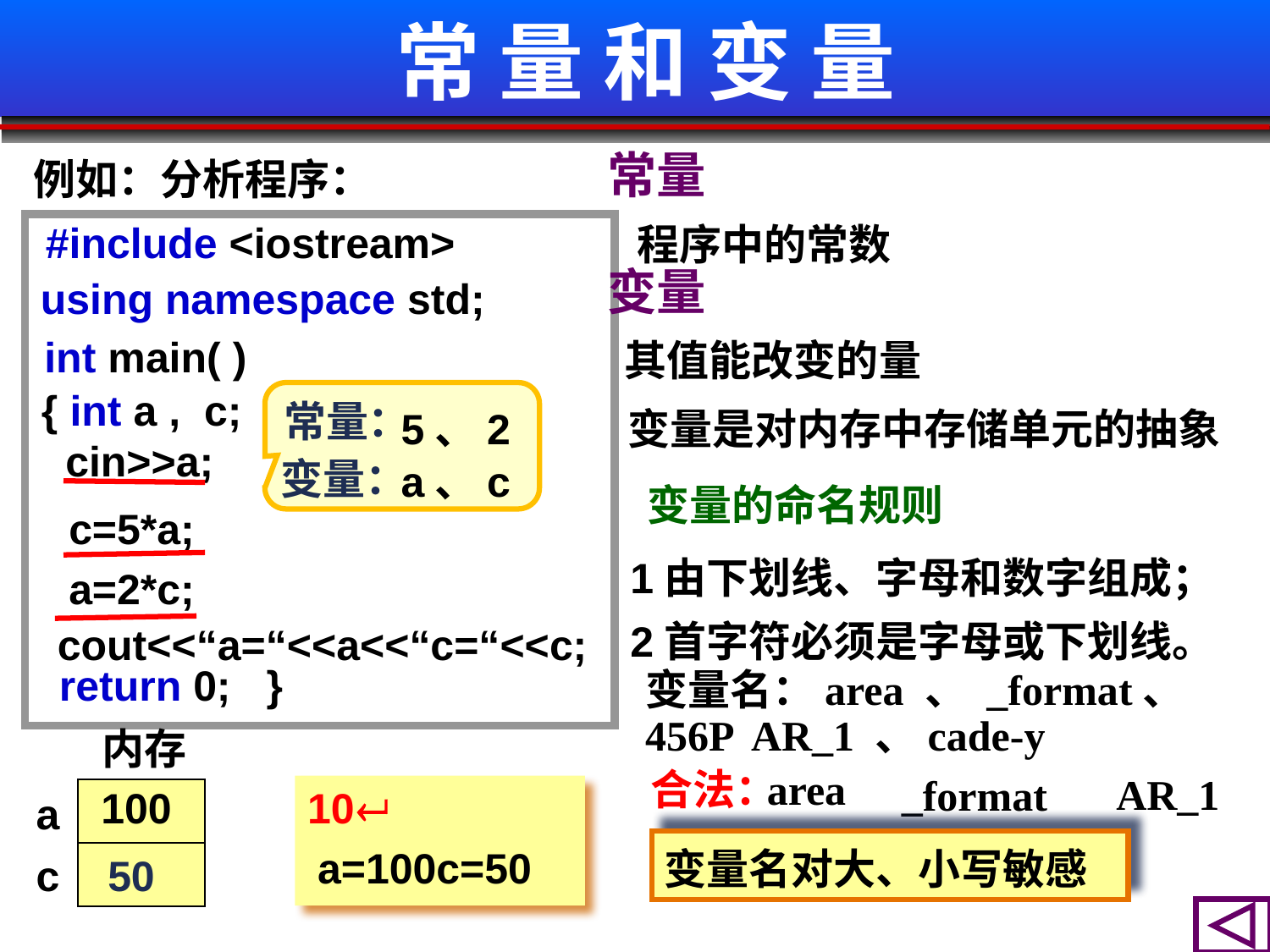

# 常 量 和 变 量

常量
例如：分析程序：
     #include <iostream>
程序中的常数

 变量
     using namespace std;
int main( )
 其值能改变的量
{ int a ,  c;
常量：

5、2
变量是对内存中存储单元的抽象
cin>>a;
变量：
a、c
变量的命名规则

  c=5*a;
1由下划线、字母和数字组成；

  a=2*c;
2首字符必须是字母或下划线。
cout<<“a=“<<a<<“c=“<<c;

 return 0;   }
变量名：area 、 _format、 456P  AR_1 、cade-y
内存
合法：
area
AR_1
_format

10↵

10
100
a
变量名对大、小写敏感
a=100c=50

50
c